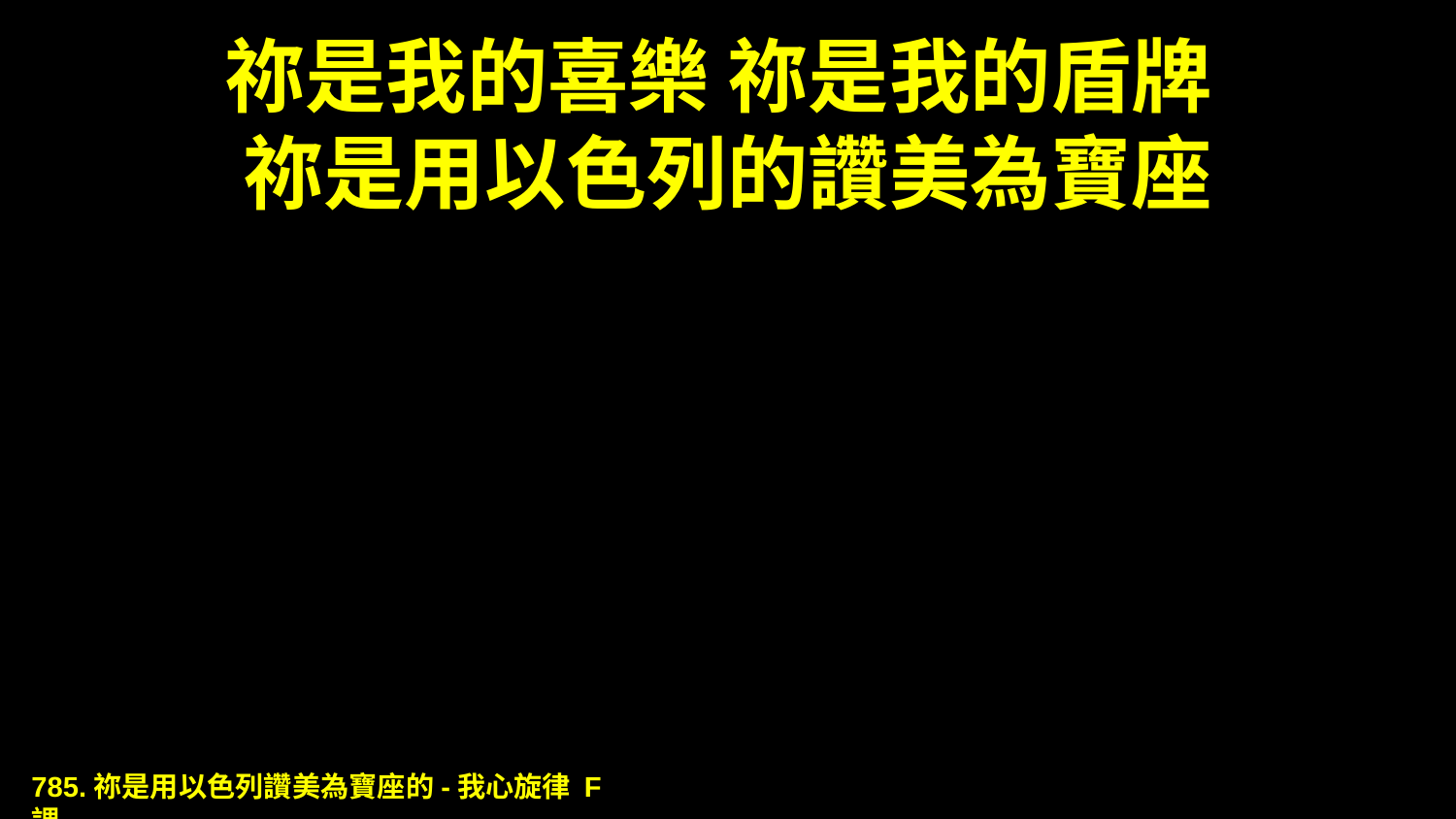

# 祢是我的喜樂 祢是我的盾牌 祢是用以色列的讚美為寶座
785.祢是用以色列讚美為寶座的-我心旋律 F調